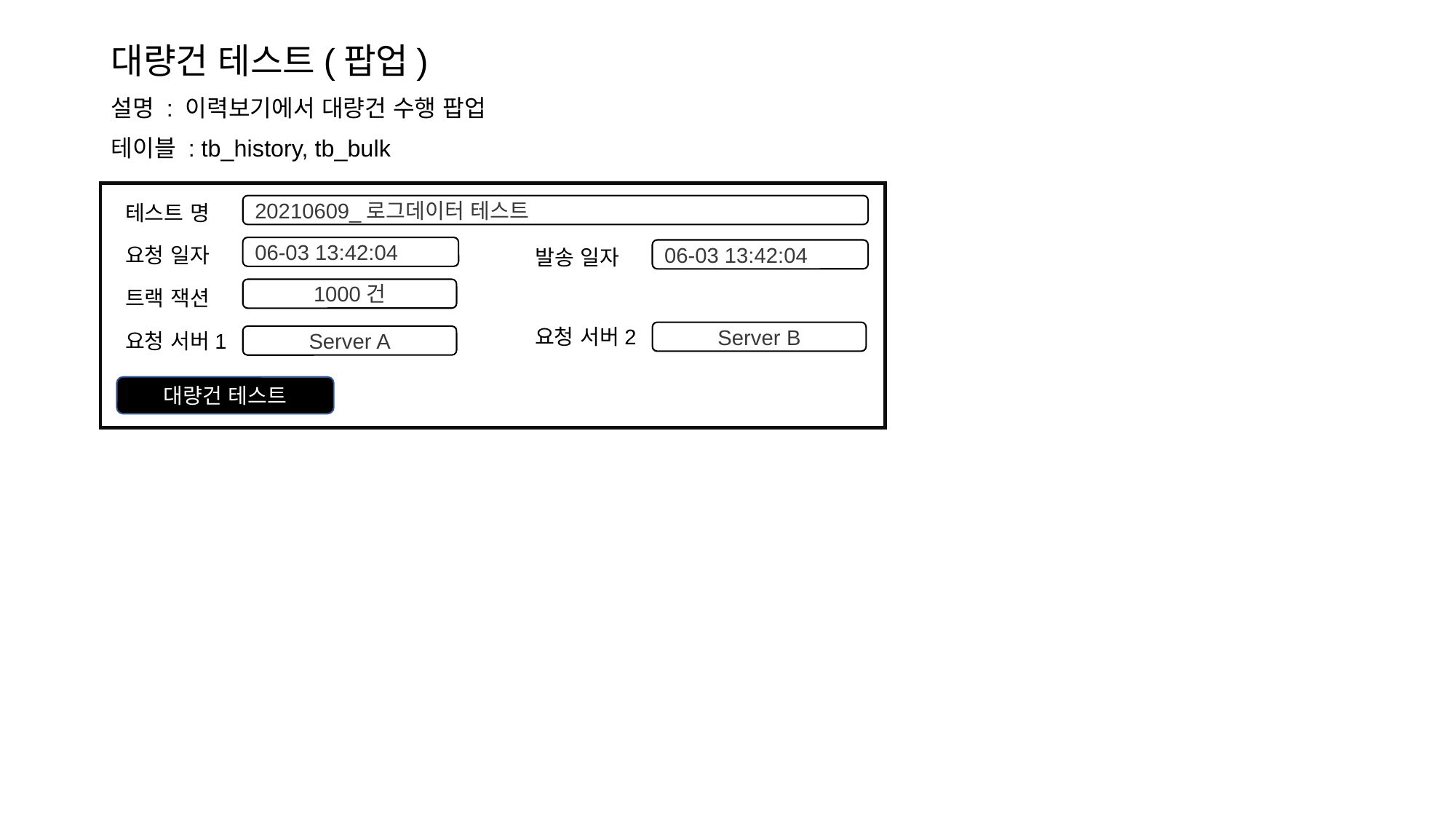

대량건 테스트(팝업)
설명 : 이력보기에서 대량건 수행 팝업
테이블 : tb_history, tb_bulk

테스트 명
20210609_로그데이터 테스트
요청 일자
06-03 13:42:04
발송 일자
06-03 13:42:04
트랙 잭션
1000건
요청 서버2
요청 서버1
Server B
Server A
대량건 테스트